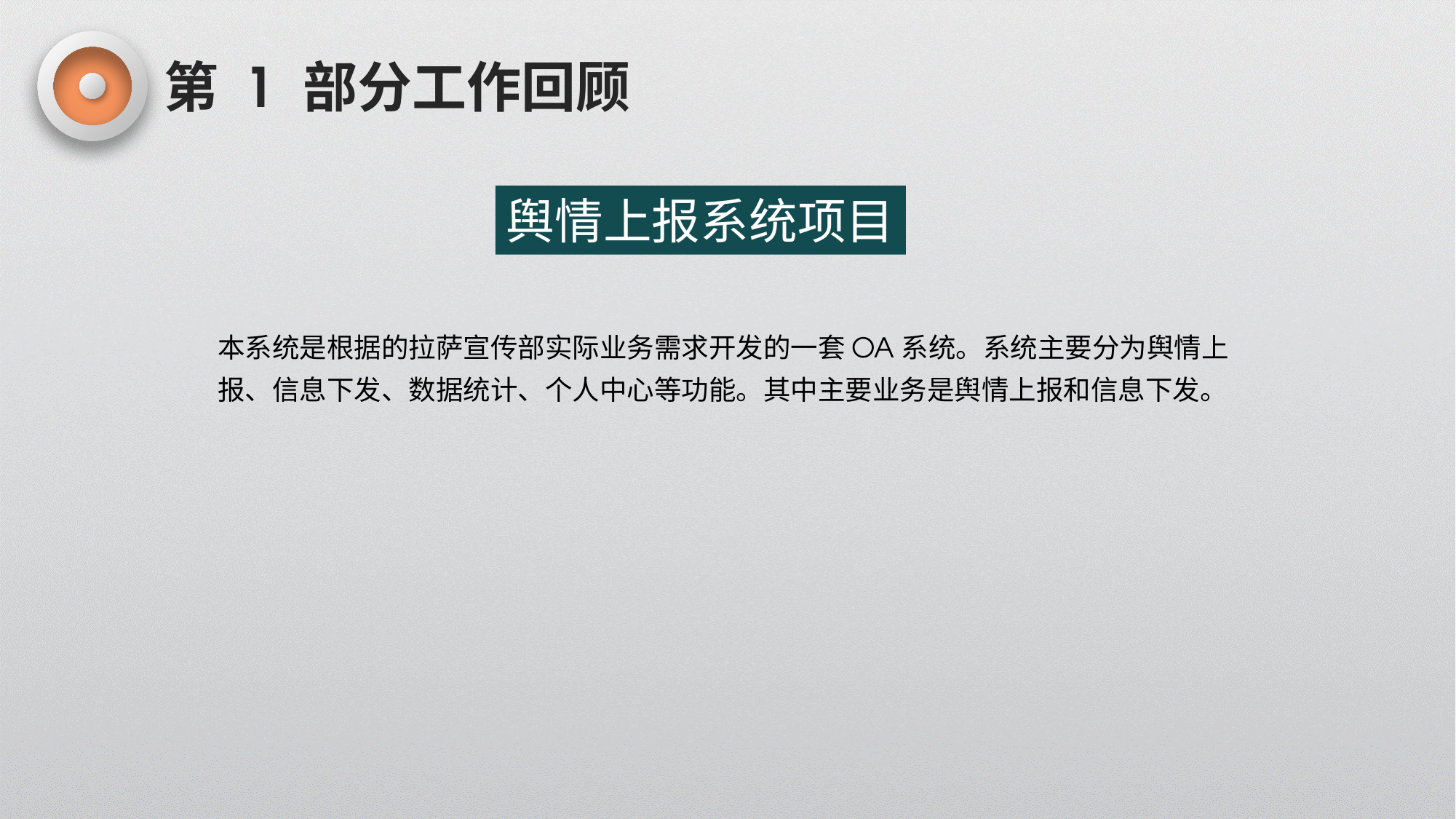

第 1 部分工作回顾
舆情上报系统项目
本系统是根据的拉萨宣传部实际业务需求开发的一套OA系统。系统主要分为舆情上报、信息下发、数据统计、个人中心等功能。其中主要业务是舆情上报和信息下发。